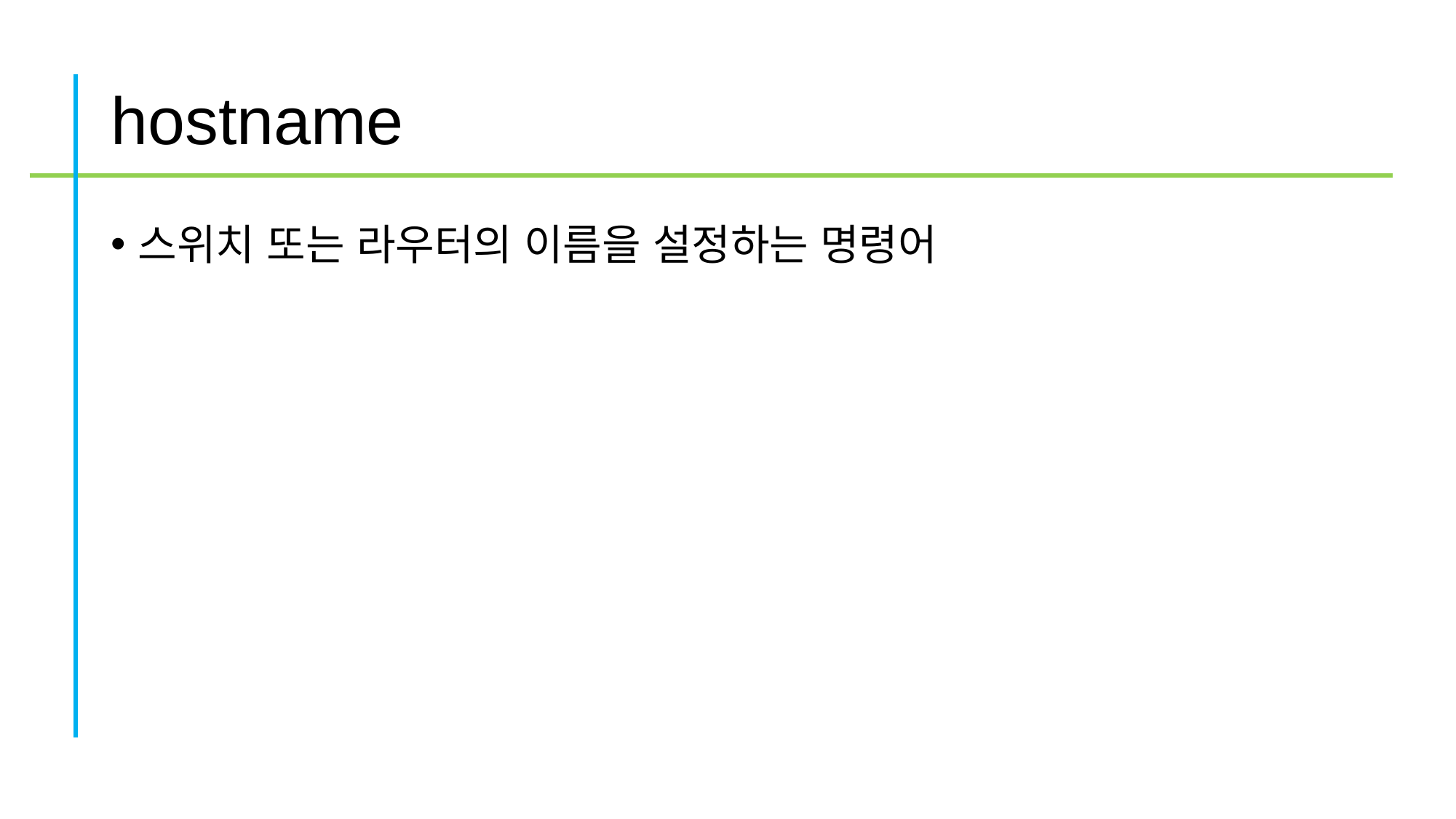

# hostname
스위치 또는 라우터의 이름을 설정하는 명령어